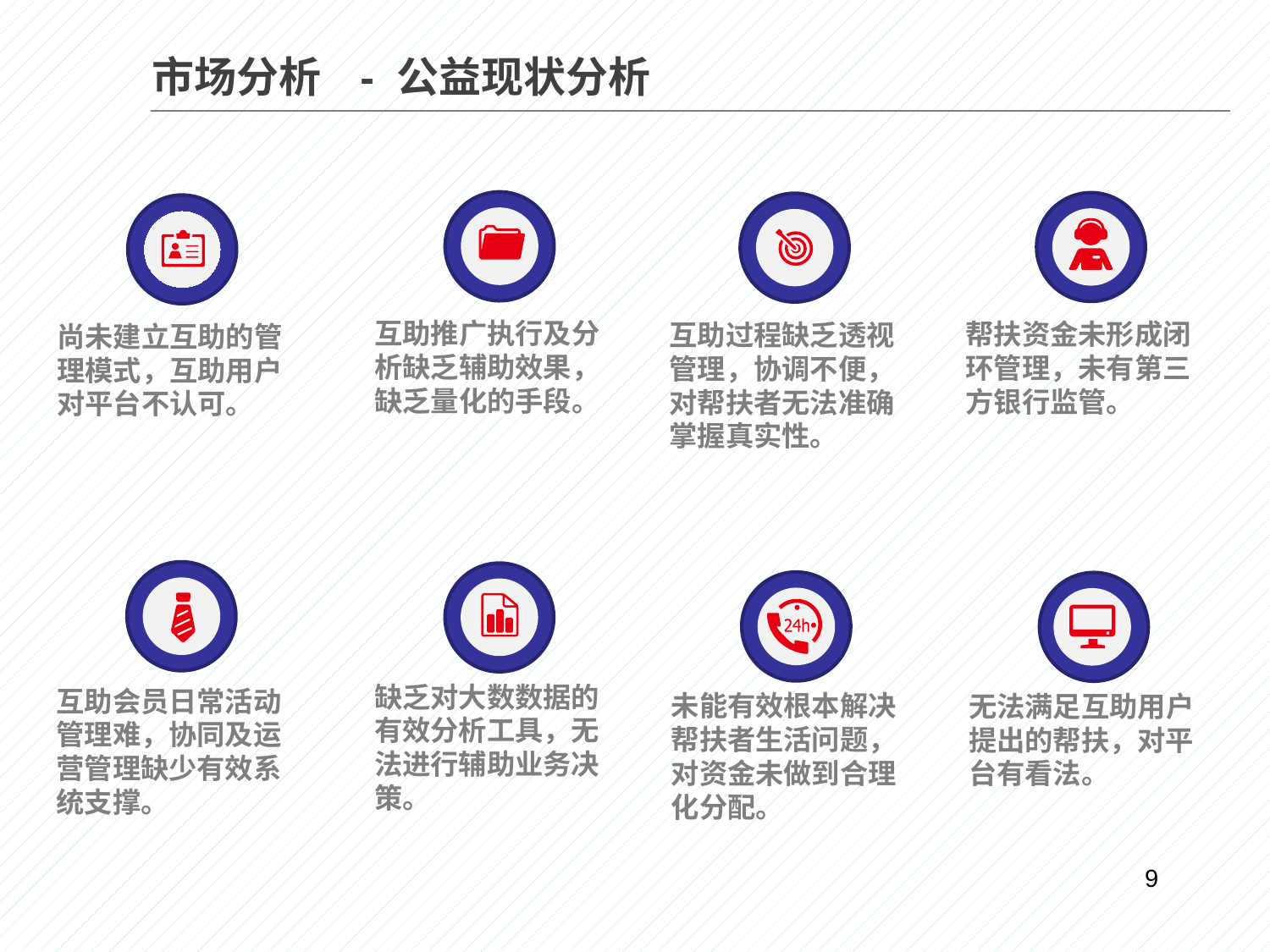

市场分析   - 公益现状分析

互助推广执行及分析缺乏辅助效果，缺乏量化的手段。

帮扶资金未形成闭环管理，未有第三方银行监管。

互助过程缺乏透视管理，协调不便，对帮扶者无法准确掌握真实性。

尚未建立互助的管理模式，互助用户对平台不认可。

互助会员日常活动管理难，协同及运营管理缺少有效系统支撑。

缺乏对大数数据的有效分析工具，无法进行辅助业务决策。

未能有效根本解决帮扶者生活问题，对资金未做到合理化分配。

无法满足互助用户提出的帮扶，对平台有看法。
9